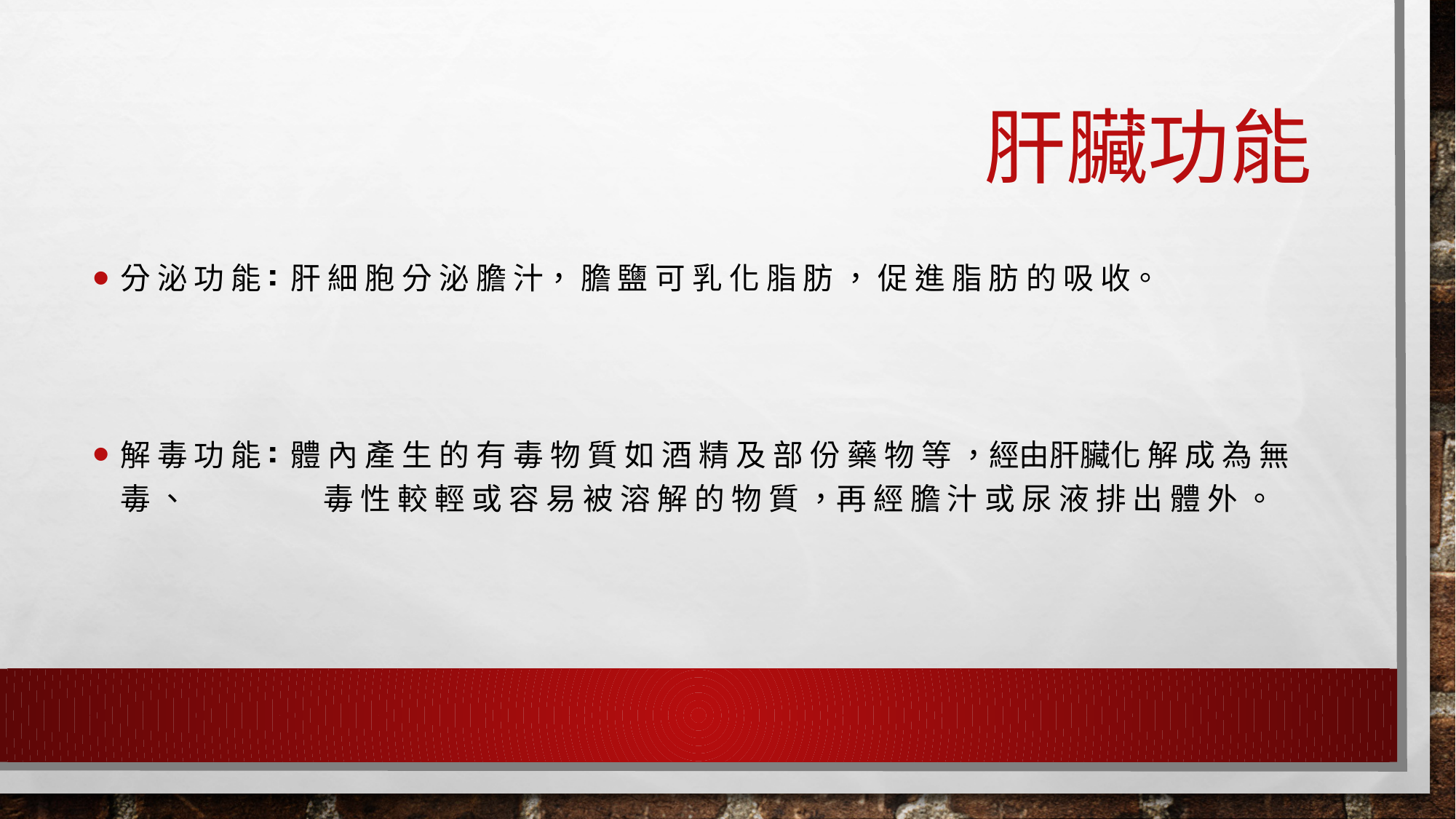

# 肝臟功能
分 泌 功 能: 肝 細 胞 分 泌 膽 汁， 膽 鹽 可 乳 化 脂 肪 ， 促 進 脂 肪 的 吸 收。

解 毒 功 能: 體 內 產 生 的 有 毒 物 質 如 酒 精 及 部 份 藥 物 等 ，經由肝臟化 解 成 為 無 毒 、 	              毒 性 較 輕 或 容 易 被 溶 解 的 物 質 ，再 經 膽 汁 或 尿 液 排 出 體 外 。